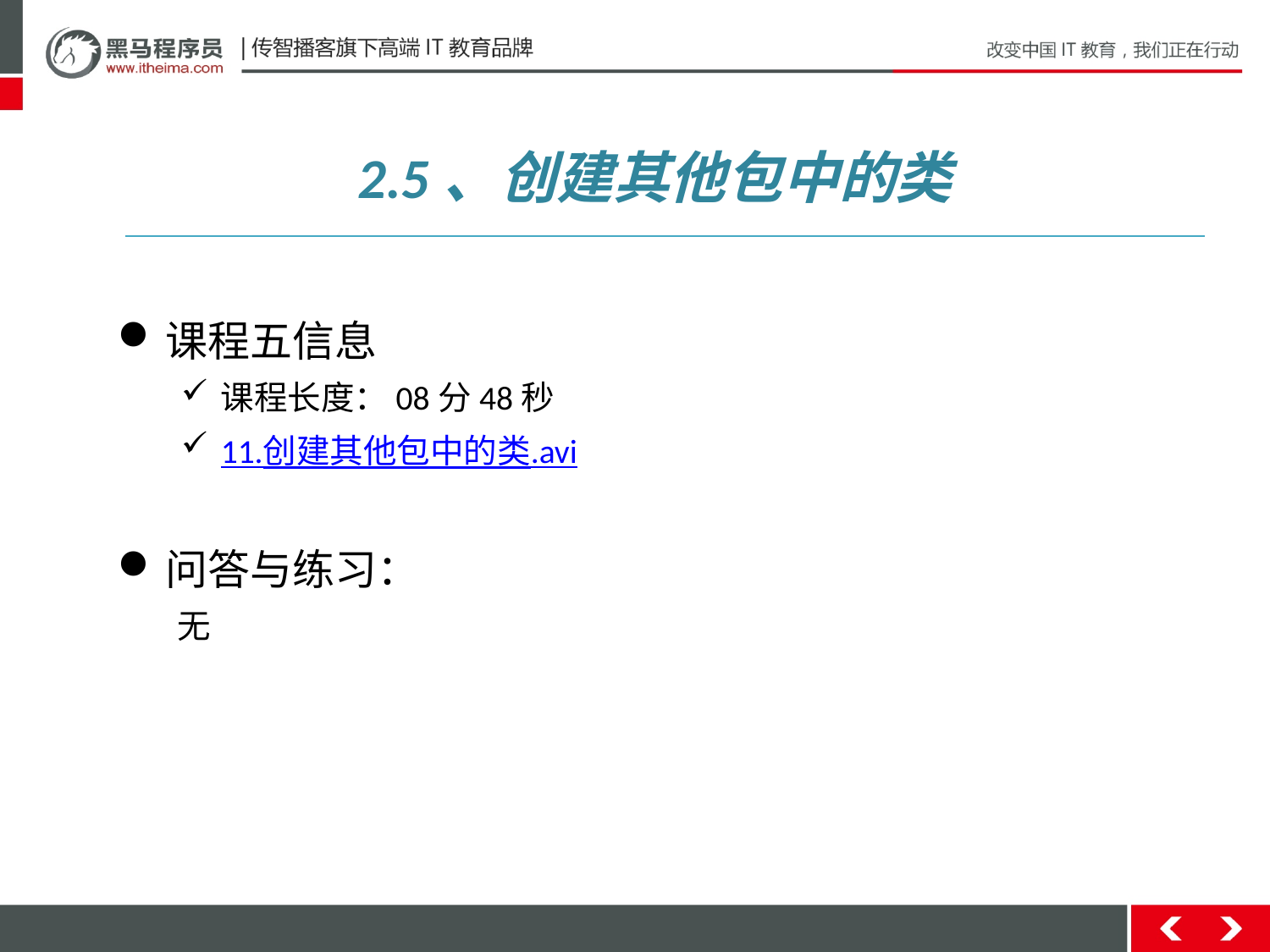

2.5、创建其他包中的类

课程五信息
课程长度：08分48秒
11.创建其他包中的类.avi

问答与练习：
       无